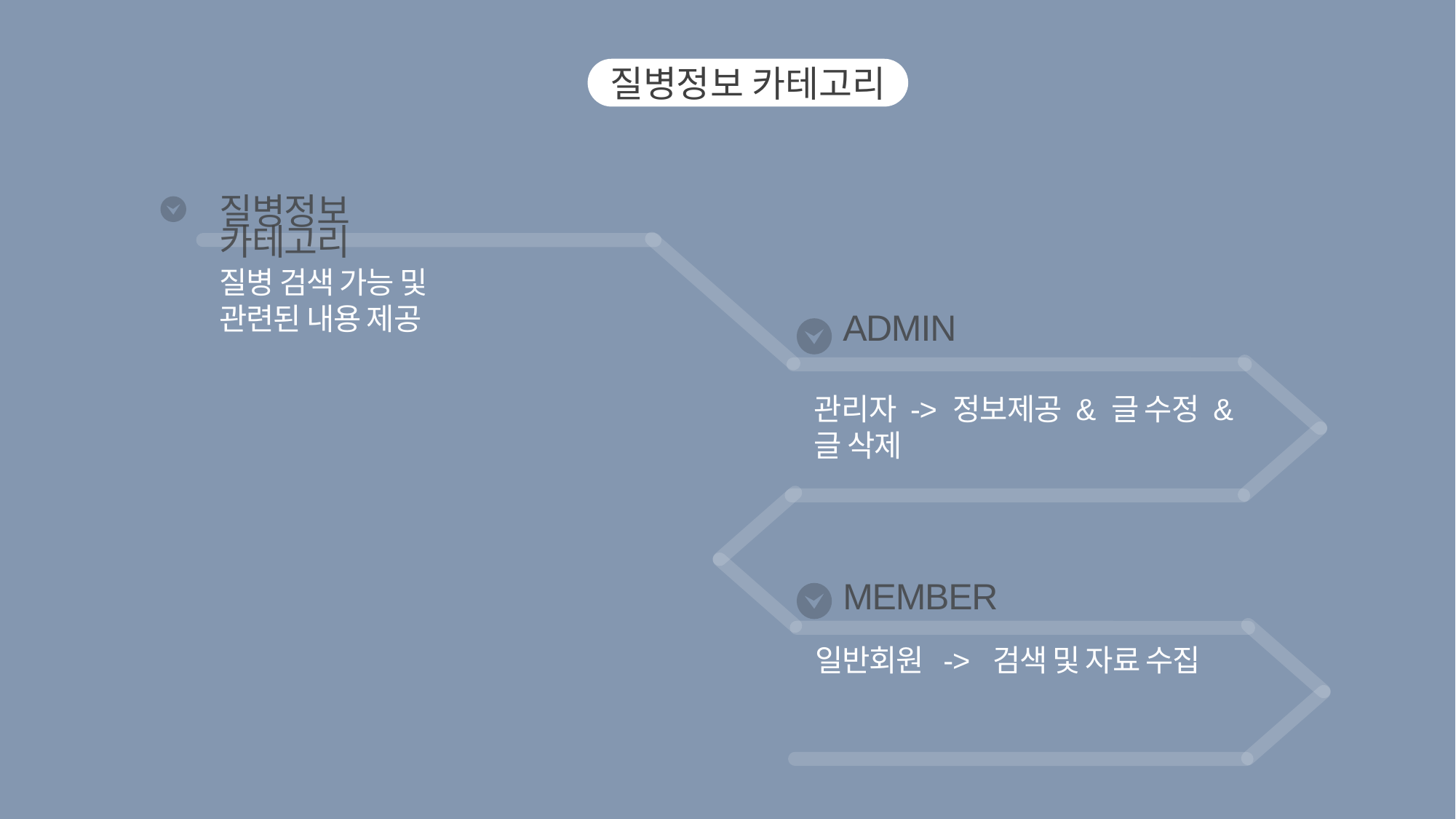

질병정보 카테고리

질병정보 카테고리
질병 검색 가능 및
관련된 내용 제공

ADMIN
관리자 -> 정보제공 & 글 수정 &글 삭제

MEMBER

일반회원  ->  검색 및 자료 수집